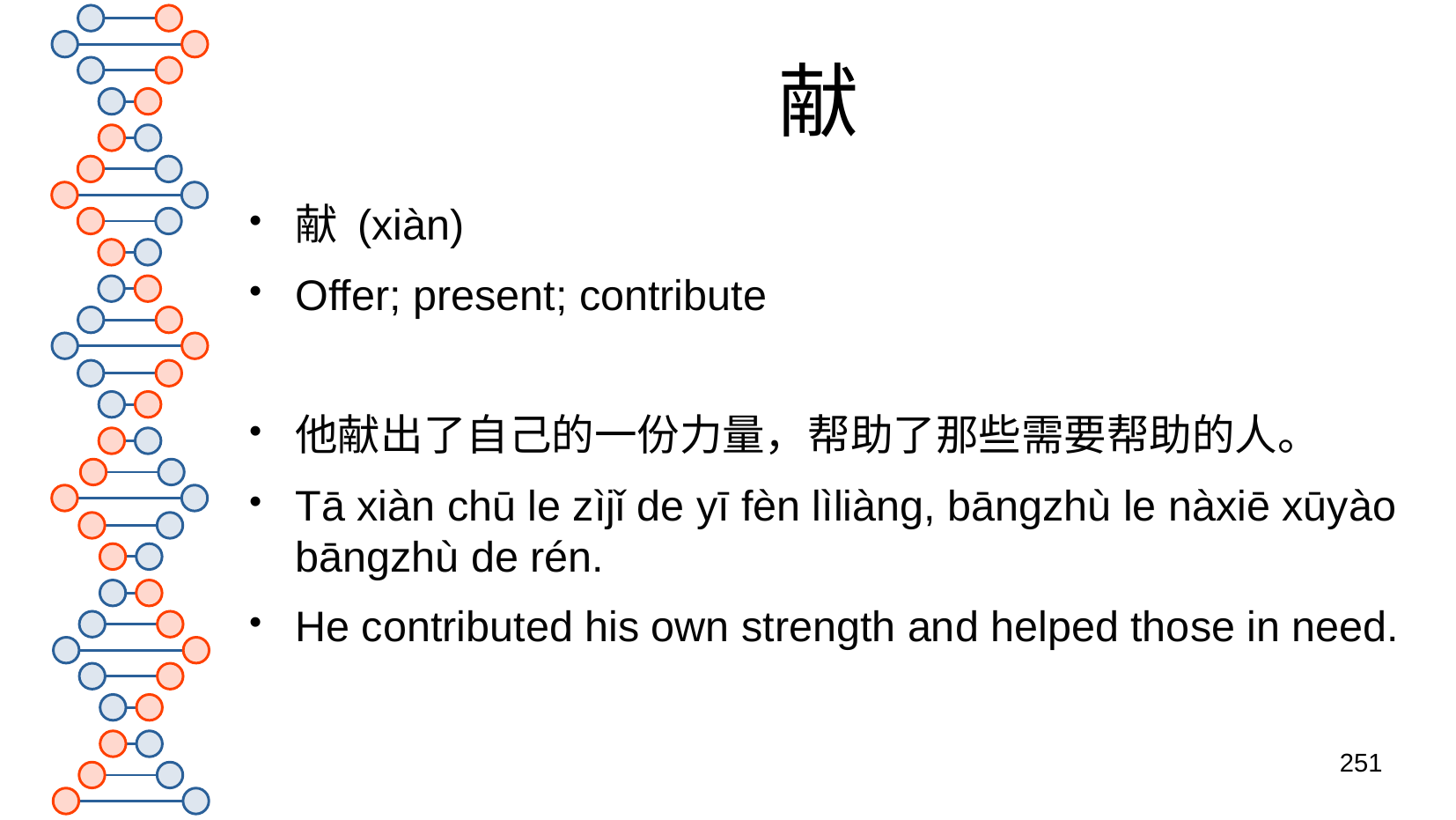

# 献
献 (xiàn)
Offer; present; contribute

他献出了自己的一份力量，帮助了那些需要帮助的人。
Tā xiàn chū le zìjǐ de yī fèn lìliàng, bāngzhù le nàxiē xūyào bāngzhù de rén.
He contributed his own strength and helped those in need.

251